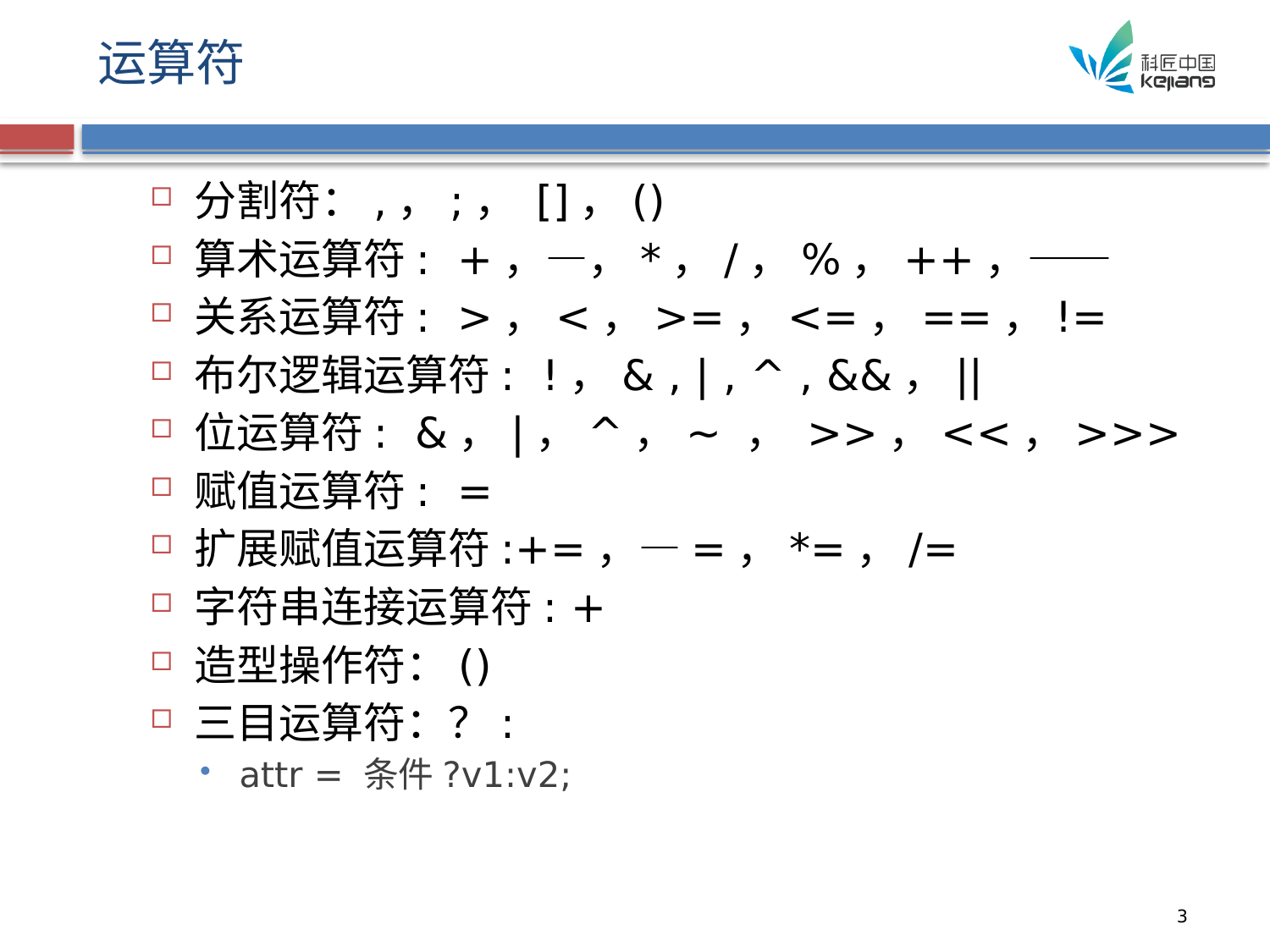

# 运算符
分割符：,，;， []，()
算术运算符:  +，―，*，/，%，++，――
关系运算符:  >，<，>=，<=，==，!=
布尔逻辑运算符:  !，& , | , ^ , &&，||
位运算符:  &，|，^，~ ， >>，<<，>>>
赋值运算符:  =
扩展赋值运算符:+=，―=，*=，/=
字符串连接运算符: +
造型操作符：()
三目运算符：？:
attr = 条件?v1:v2;
3